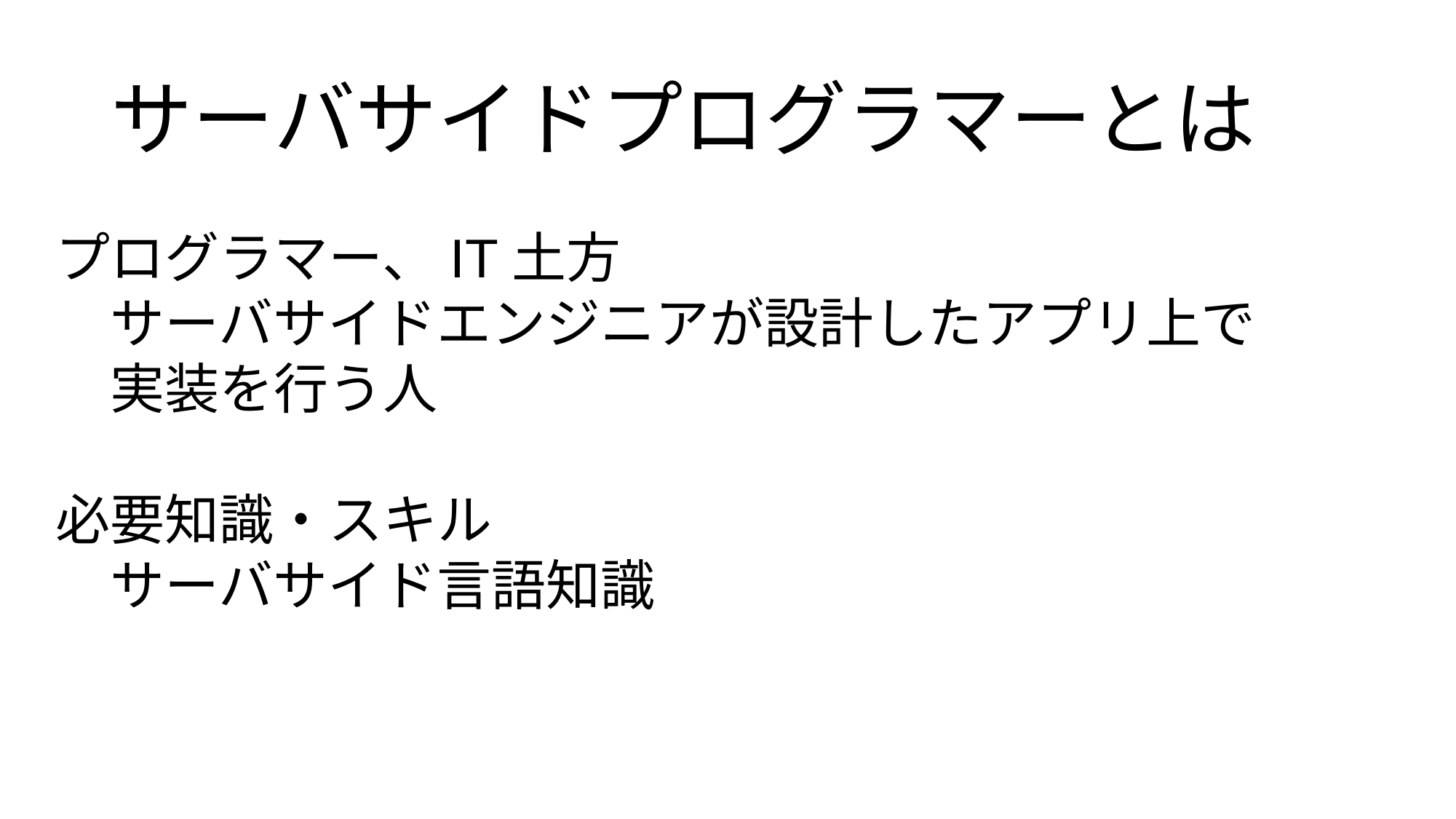

# サーバサイドプログラマーとは
プログラマー、IT土方
　サーバサイドエンジニアが設計したアプリ上で
　実装を行う人

必要知識・スキル
　サーバサイド言語知識